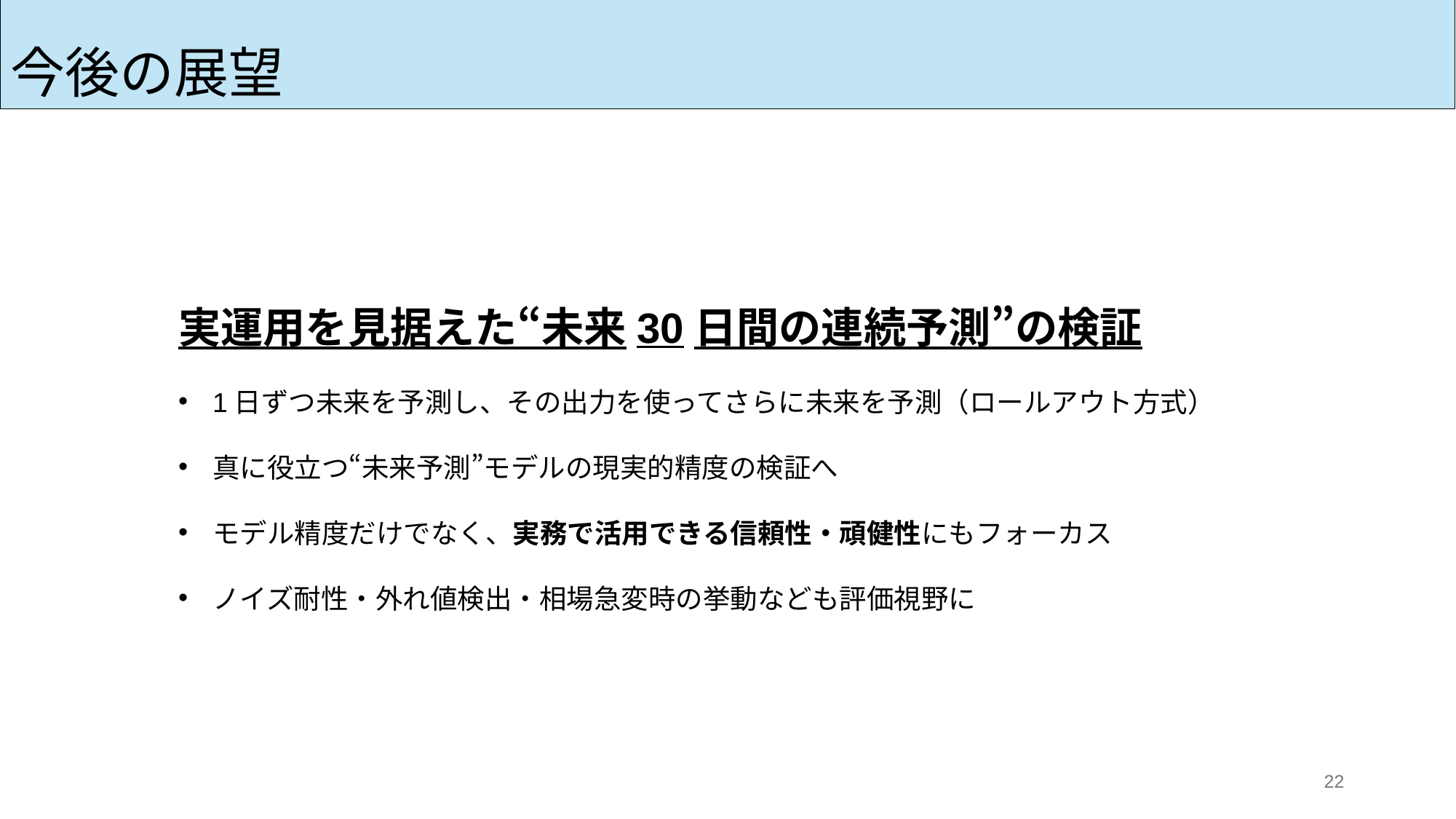

今後の展望

実運用を見据えた“未来30日間の連続予測”の検証
1日ずつ未来を予測し、その出力を使ってさらに未来を予測（ロールアウト方式）
真に役立つ“未来予測”モデルの現実的精度の検証へ
モデル精度だけでなく、実務で活用できる信頼性・頑健性にもフォーカス
ノイズ耐性・外れ値検出・相場急変時の挙動なども評価視野に

22